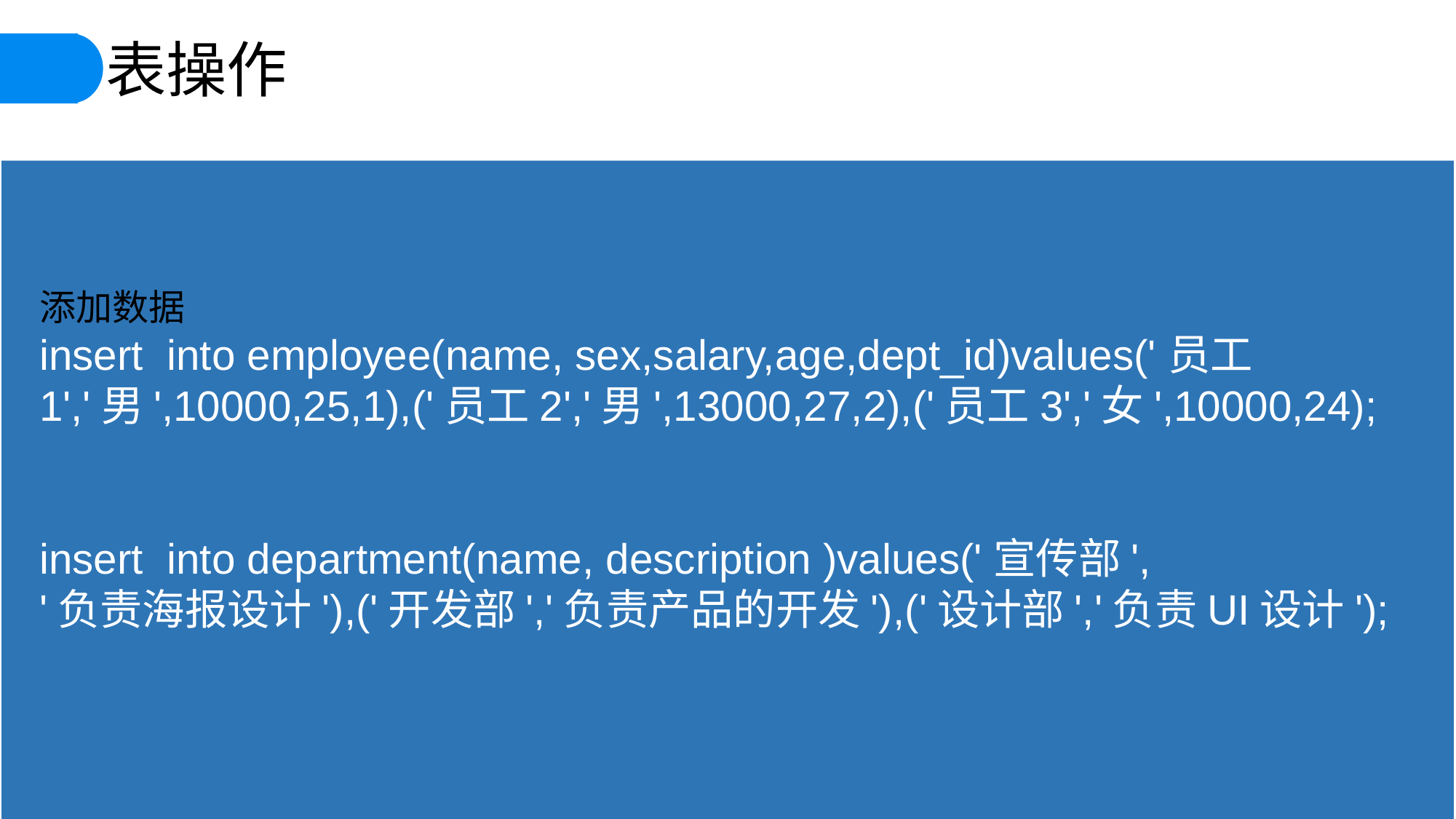

表操作

添加数据
insert  into employee(name, sex,salary,age,dept_id)values('员工1','男',10000,25,1),('员工2','男',13000,27,2),('员工3','女',10000,24);

insert  into department(name, description )values('宣传部',
'负责海报设计'),('开发部','负责产品的开发'),('设计部','负责UI设计');